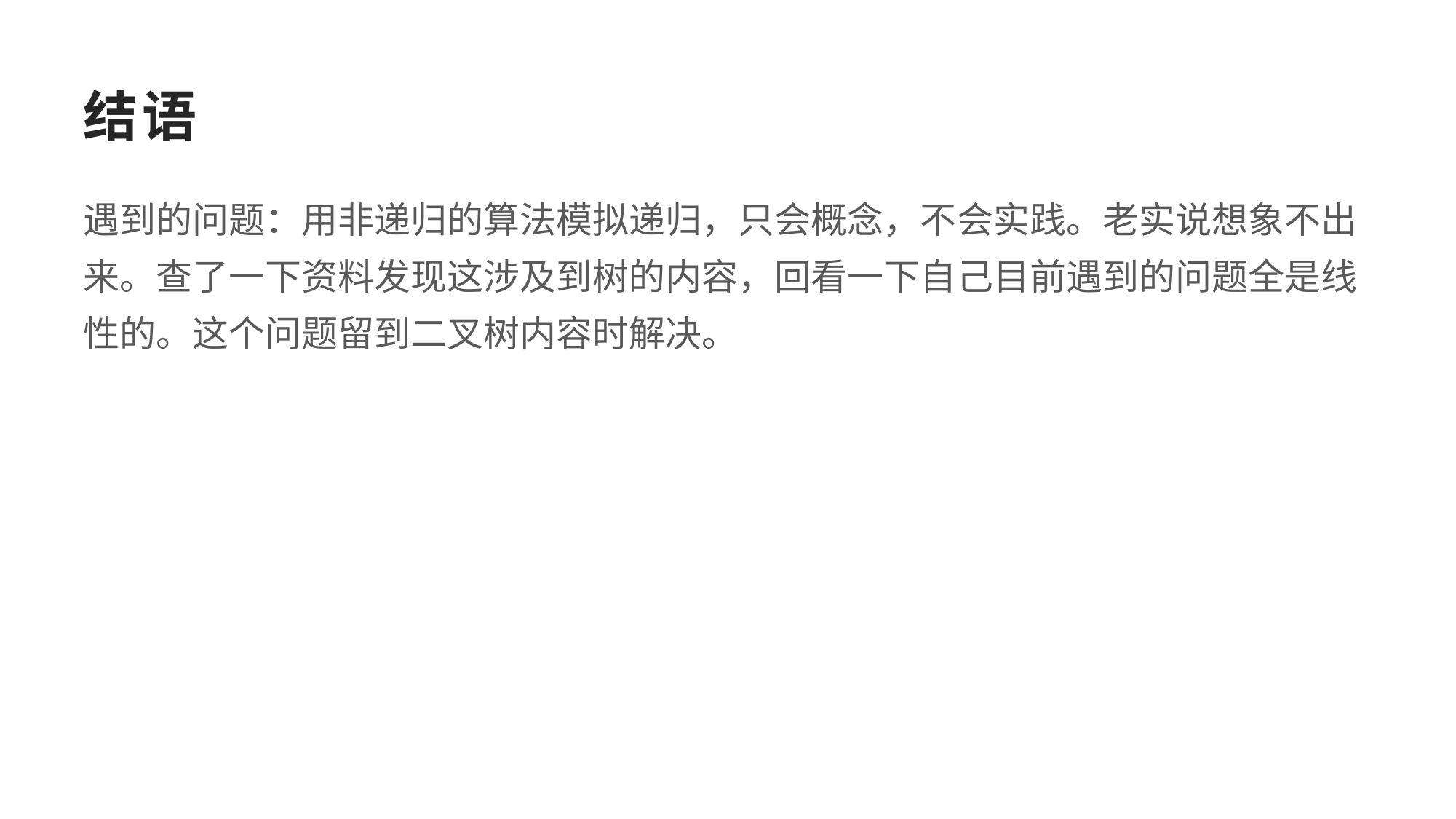

# 结语
遇到的问题：用非递归的算法模拟递归，只会概念，不会实践。老实说想象不出来。查了一下资料发现这涉及到树的内容，回看一下自己目前遇到的问题全是线性的。这个问题留到二叉树内容时解决。